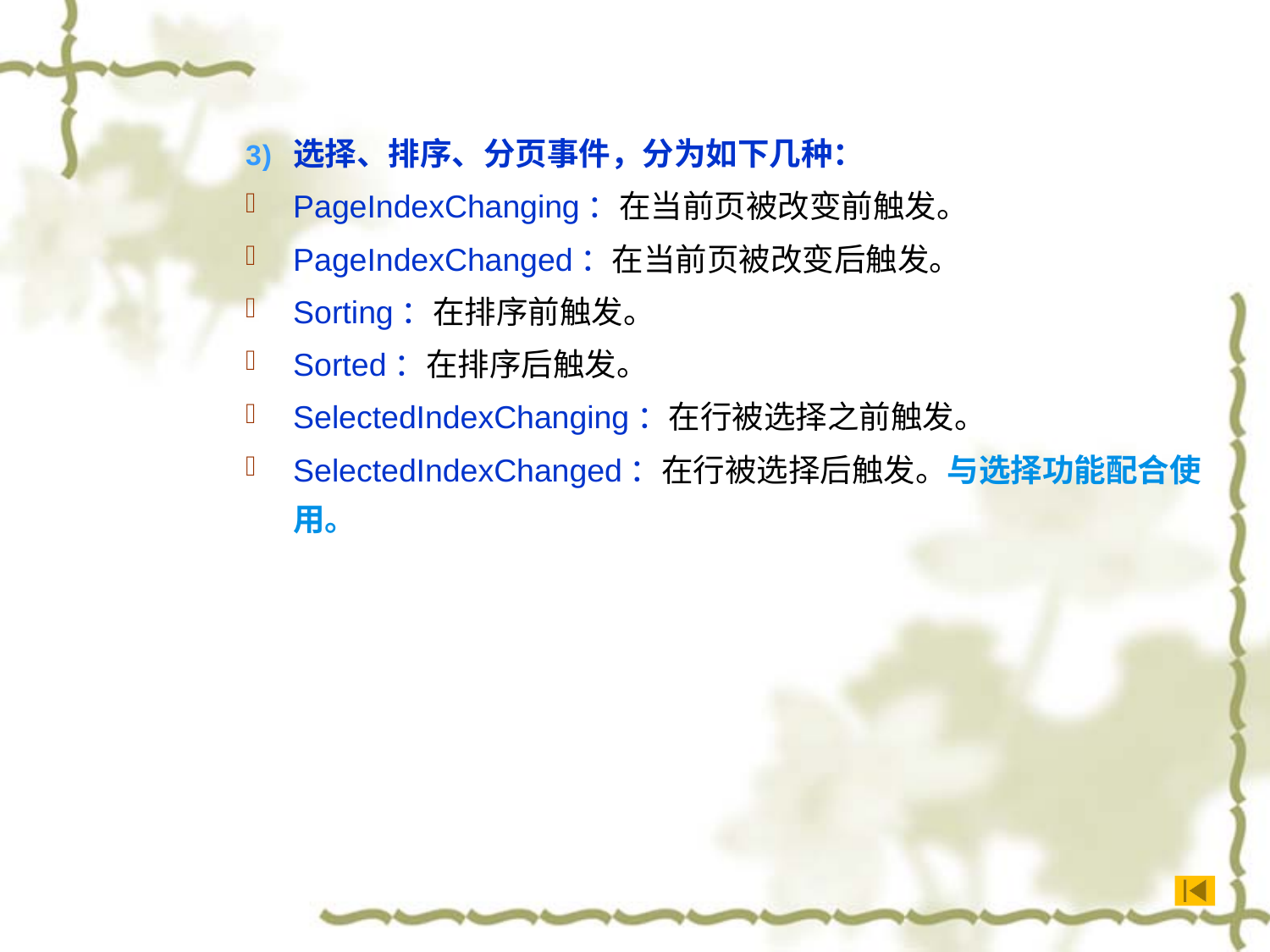

选择、排序、分页事件，分为如下几种：
PageIndexChanging：在当前页被改变前触发。
PageIndexChanged：在当前页被改变后触发。
Sorting：在排序前触发。
Sorted：在排序后触发。
SelectedIndexChanging：在行被选择之前触发。
SelectedIndexChanged：在行被选择后触发。与选择功能配合使用。